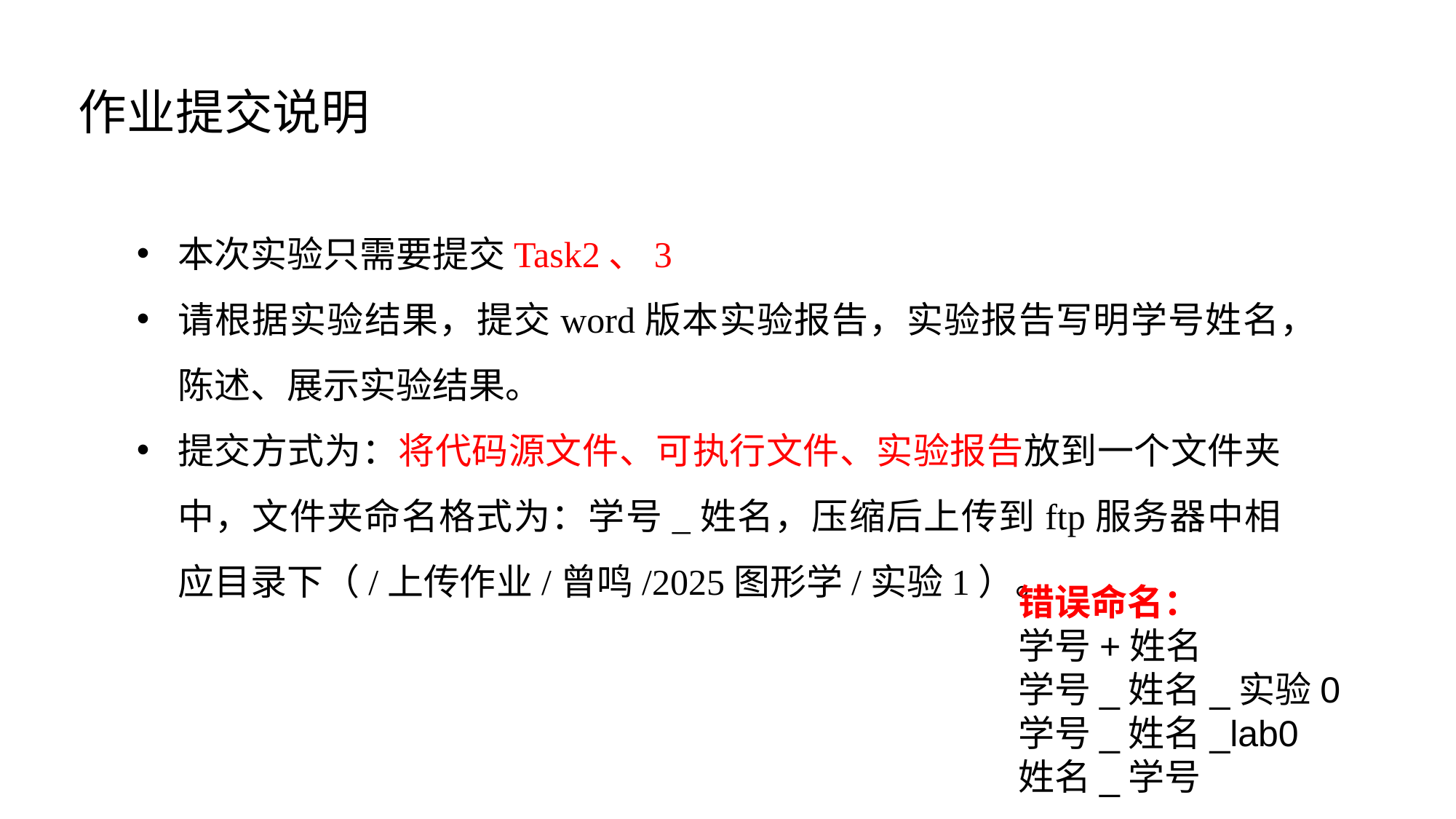

作业提交说明
本次实验只需要提交Task2、3
请根据实验结果，提交word版本实验报告，实验报告写明学号姓名，陈述、展示实验结果。
提交方式为：将代码源文件、可执行文件、实验报告放到一个文件夹中，文件夹命名格式为：学号_姓名，压缩后上传到ftp服务器中相应目录下（/上传作业/曾鸣/2025图形学/实验1）。
错误命名：
学号+姓名
学号_姓名_实验0
学号_姓名_lab0
姓名_学号